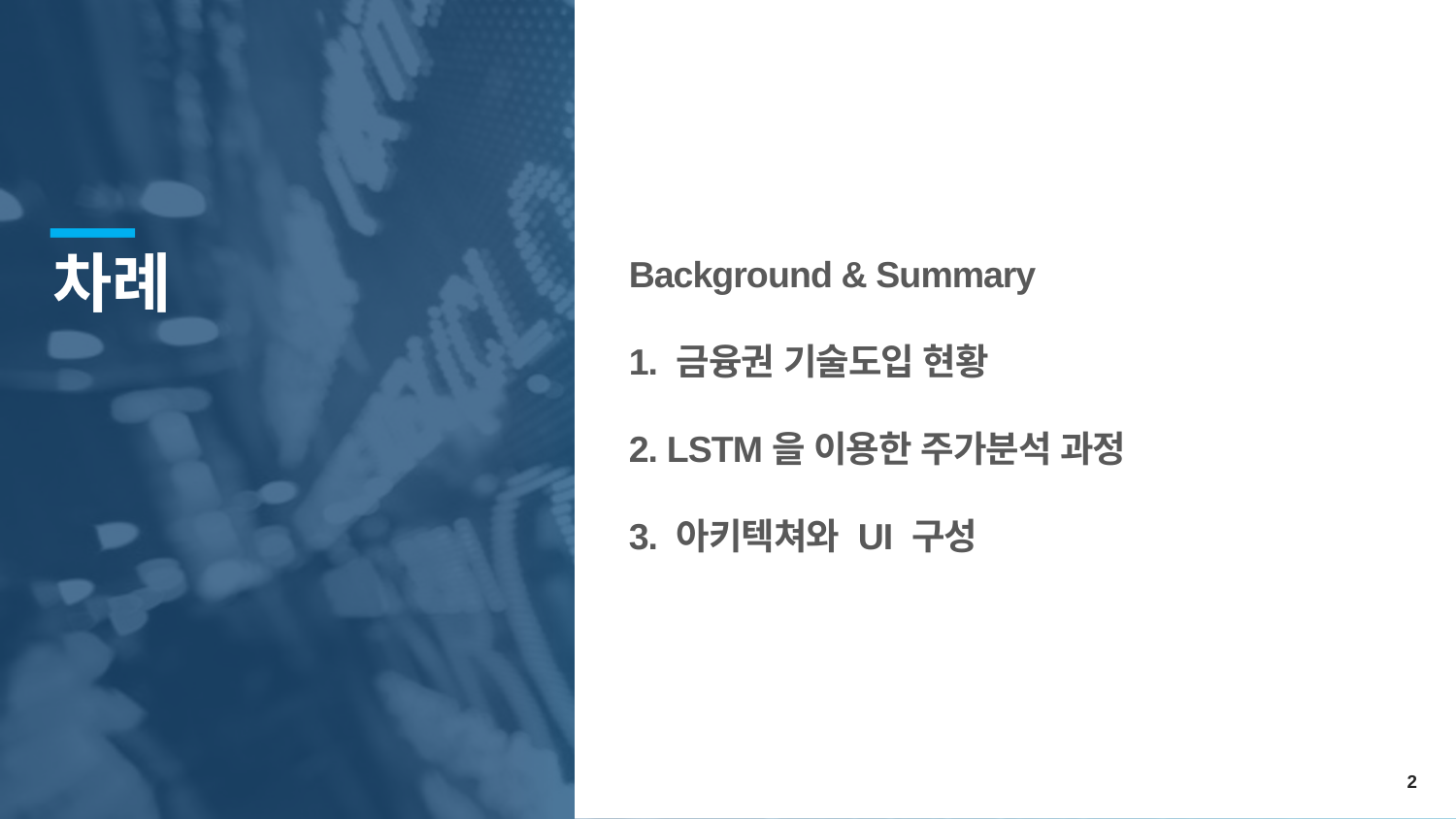

# _
차례
Background & Summary

1. 금융권 기술도입 현황

2. LSTM을 이용한 주가분석 과정

3. 아키텍쳐와 UI 구성
2